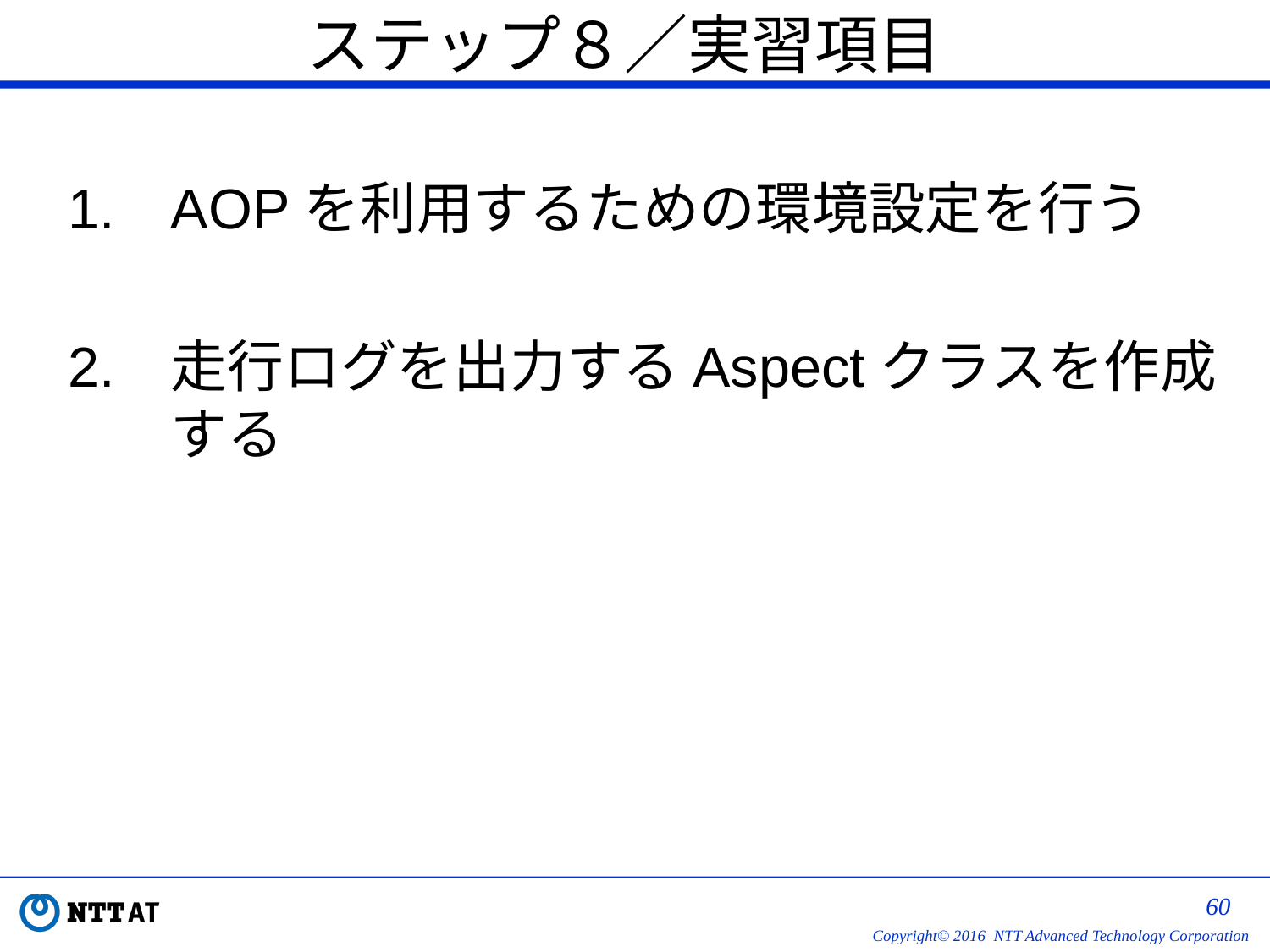

# ステップ８／実習項目
AOPを利用するための環境設定を行う

走行ログを出力するAspectクラスを作成する

60